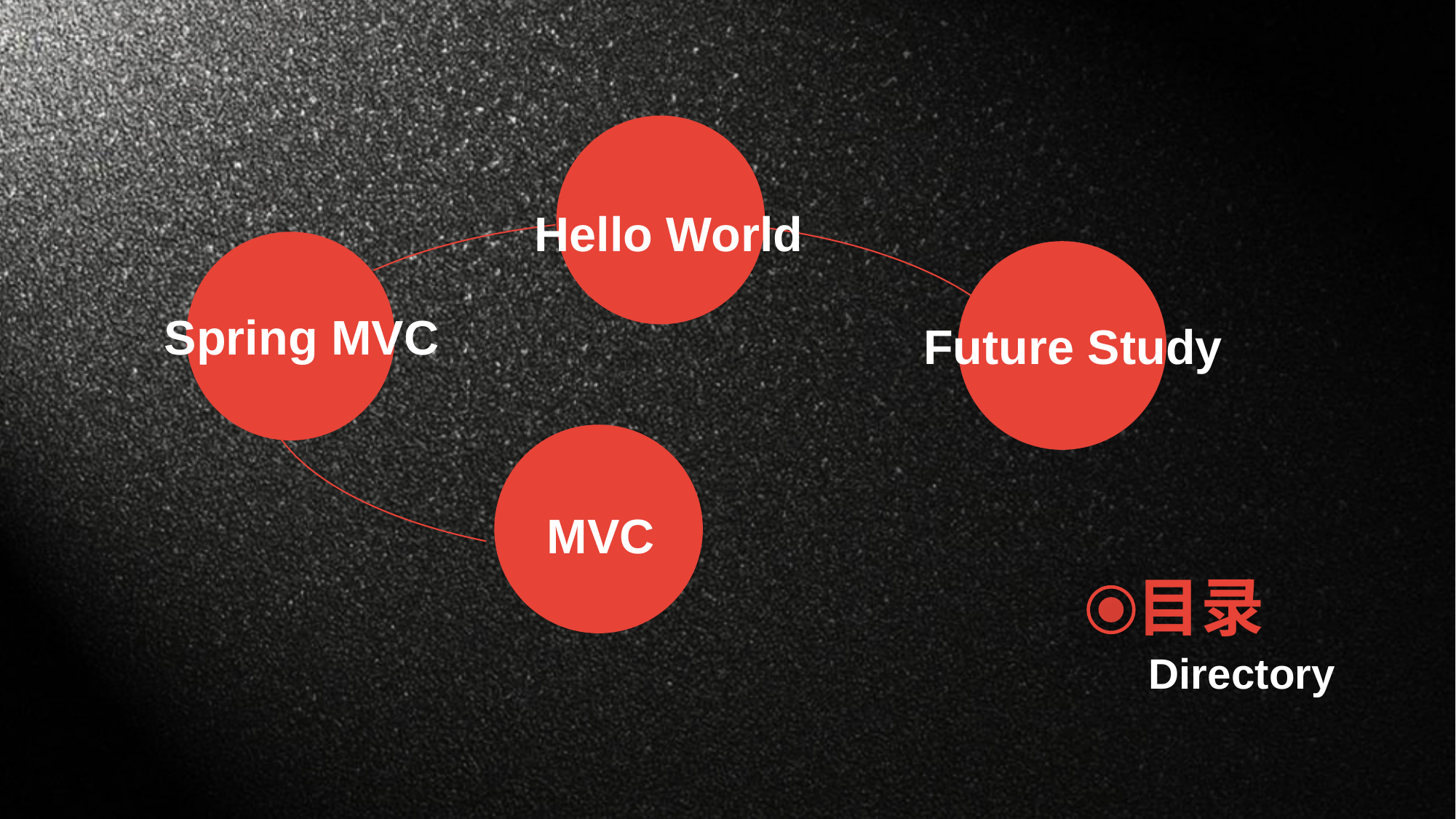

Hello World

Spring MVC
Future Study

MVC
目录
Directory